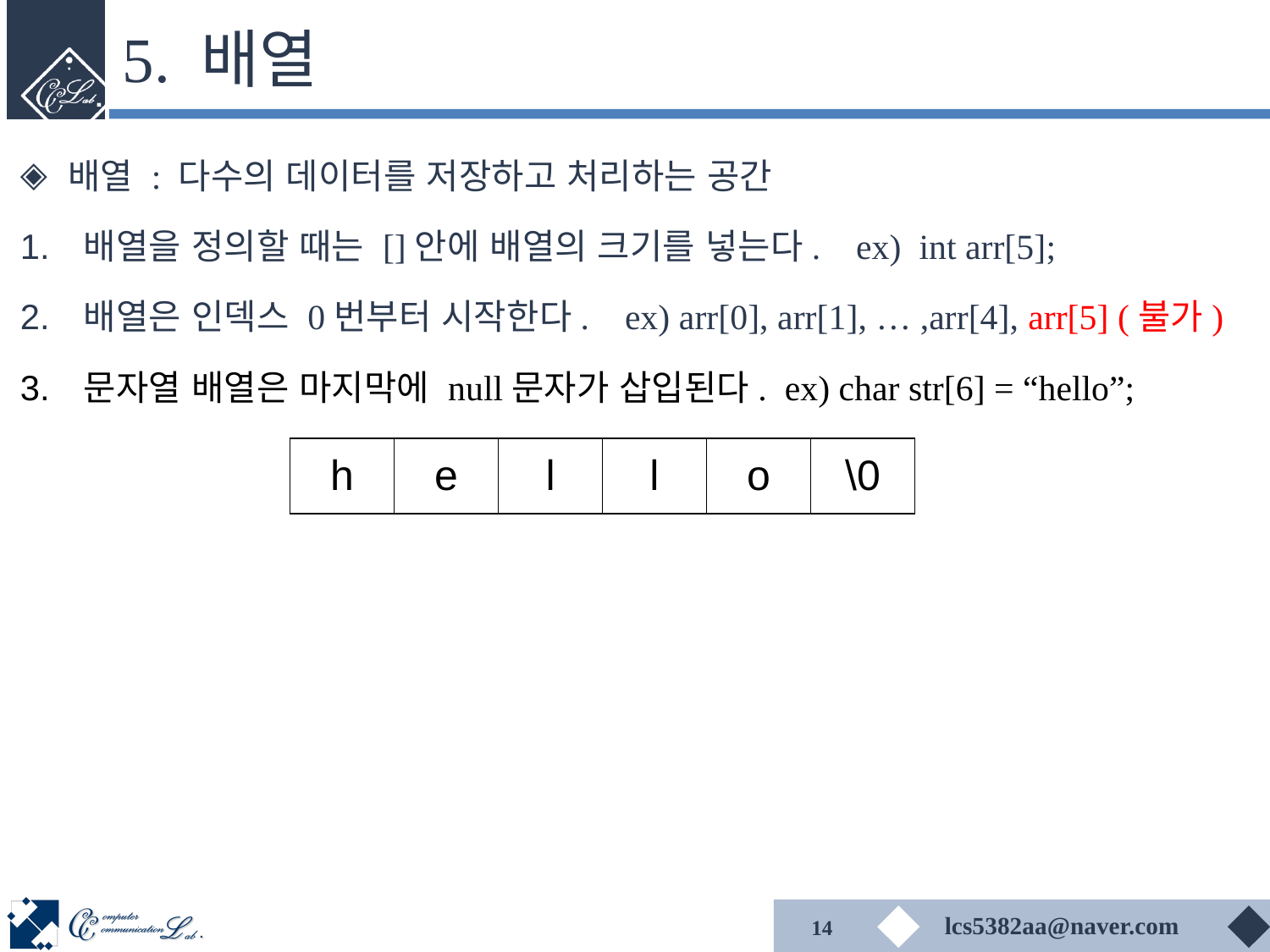

# 5. 배열
배열 : 다수의 데이터를 저장하고 처리하는 공간
배열을 정의할 때는 []안에 배열의 크기를 넣는다.    ex)  int arr[5];
배열은 인덱스 0번부터 시작한다.    ex) arr[0], arr[1], … ,arr[4], arr[5] (불가)
문자열 배열은 마지막에 null문자가 삽입된다.  ex) char str[6] = “hello”;
| h | e | l | l | o | \0 |
| --- | --- | --- | --- | --- | --- |